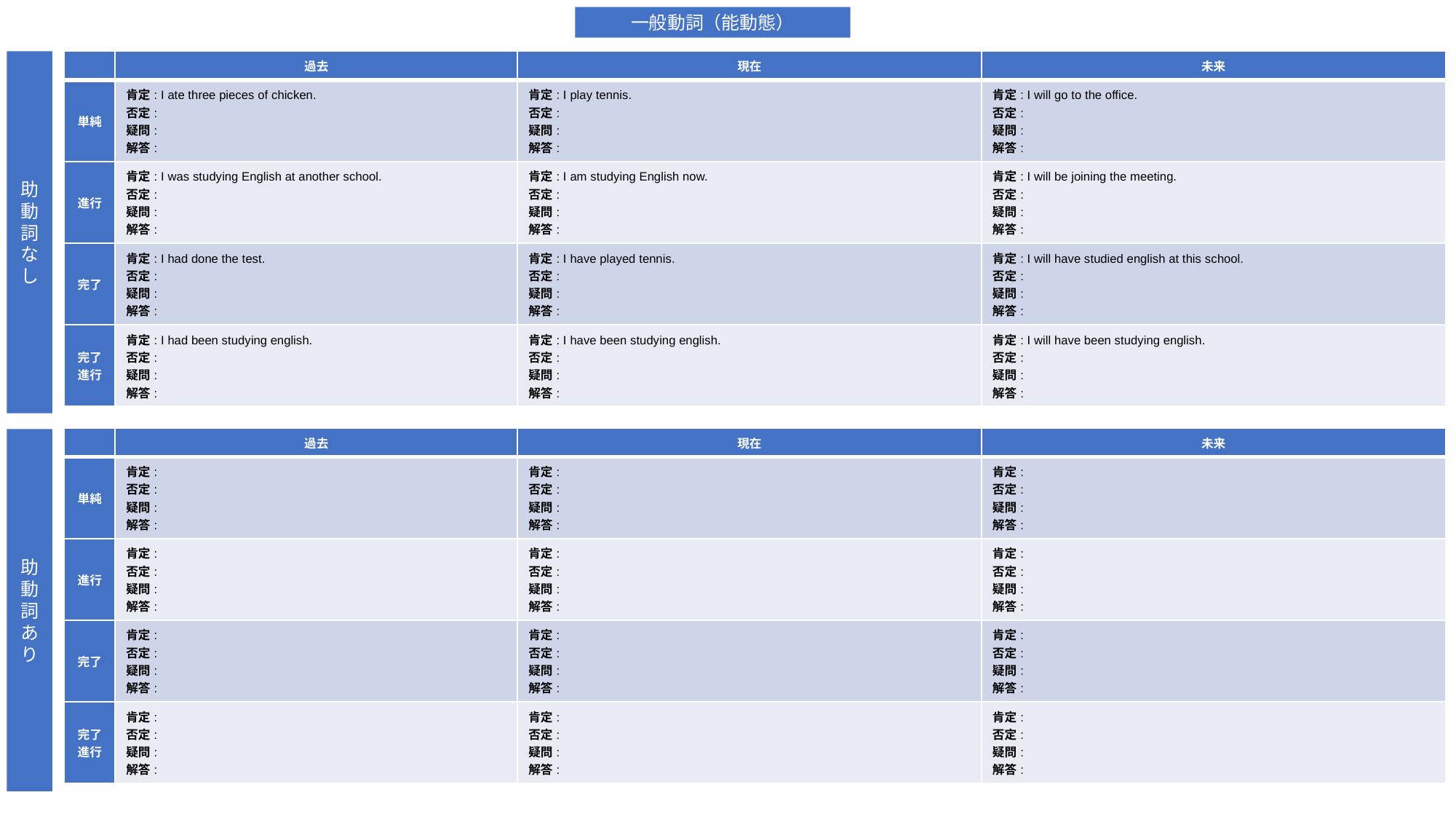

一般動詞（能動態）
助動詞なし
|  | 過去 | 現在 | 未来 |
| --- | --- | --- | --- |
| 単純 | 肯定: I ate three pieces of chicken. 否定: 疑問: 解答: | 肯定: I play tennis. 否定: 疑問: 解答: | 肯定: I will go to the office. 否定: 疑問: 解答: |
| 進行 | 肯定: I was studying English at another school. 否定: 疑問: 解答: | 肯定: I am studying English now. 否定: 疑問: 解答: | 肯定: I will be joining the meeting. 否定: 疑問: 解答: |
| 完了 | 肯定: I had done the test. 否定: 疑問: 解答: | 肯定: I have played tennis. 否定: 疑問: 解答: | 肯定: I will have studied english at this school. 否定: 疑問: 解答: |
| 完了進行 | 肯定: I had been studying english. 否定: 疑問: 解答: | 肯定: I have been studying english. 否定: 疑問: 解答: | 肯定: I will have been studying english. 否定: 疑問: 解答: |
|  | 過去 | 現在 | 未来 |
| --- | --- | --- | --- |
| 単純 | 肯定: 否定: 疑問: 解答: | 肯定: 否定: 疑問: 解答: | 肯定: 否定: 疑問: 解答: |
| 進行 | 肯定: 否定: 疑問: 解答: | 肯定: 否定: 疑問: 解答: | 肯定: 否定: 疑問: 解答: |
| 完了 | 肯定: 否定: 疑問: 解答: | 肯定: 否定: 疑問: 解答: | 肯定: 否定: 疑問: 解答: |
| 完了進行 | 肯定: 否定: 疑問: 解答: | 肯定: 否定: 疑問: 解答: | 肯定: 否定: 疑問: 解答: |
助動詞あり